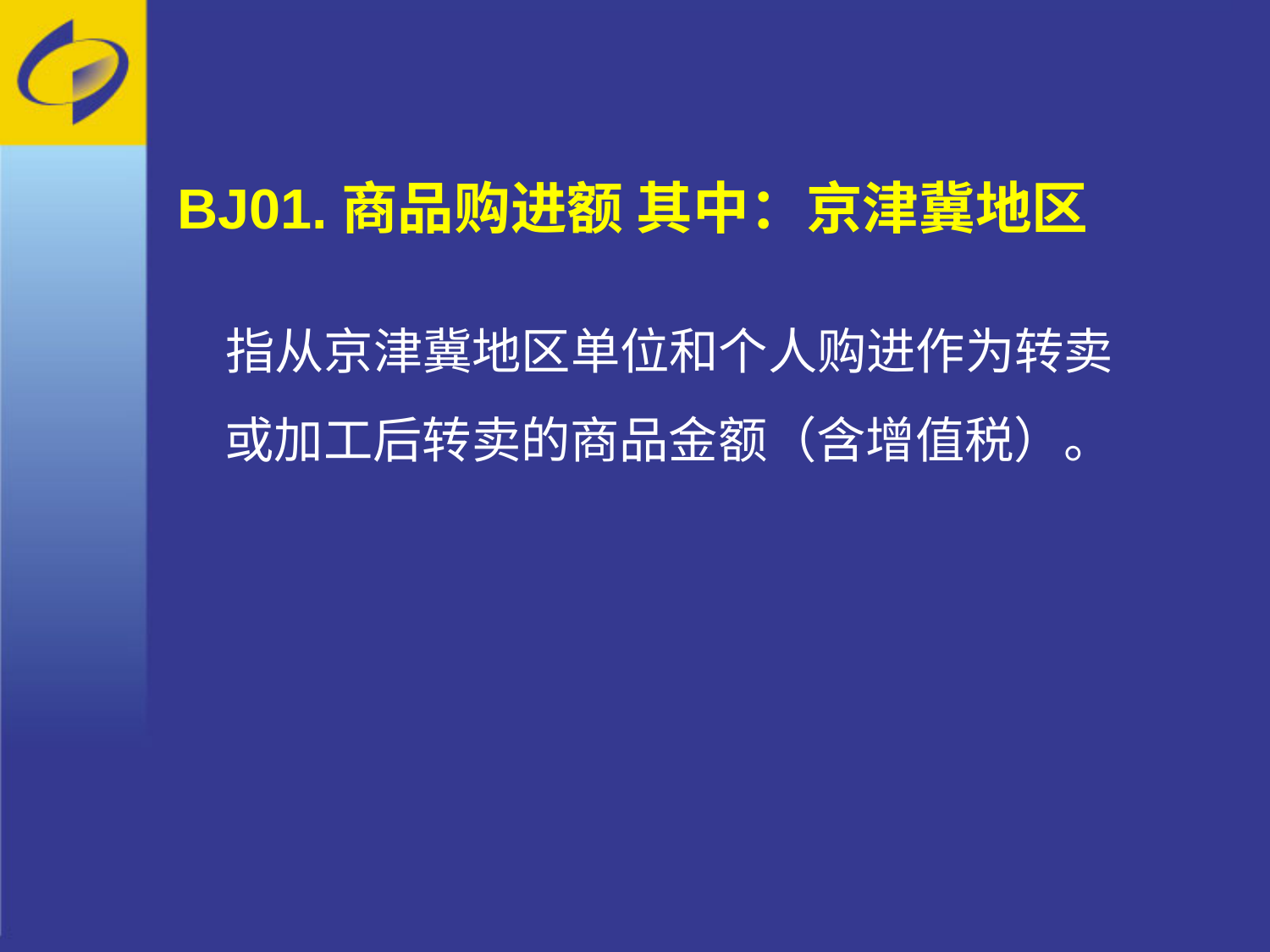

BJ01.商品购进额 其中：京津冀地区

    指从京津冀地区单位和个人购进作为转卖或加工后转卖的商品金额（含增值税）。